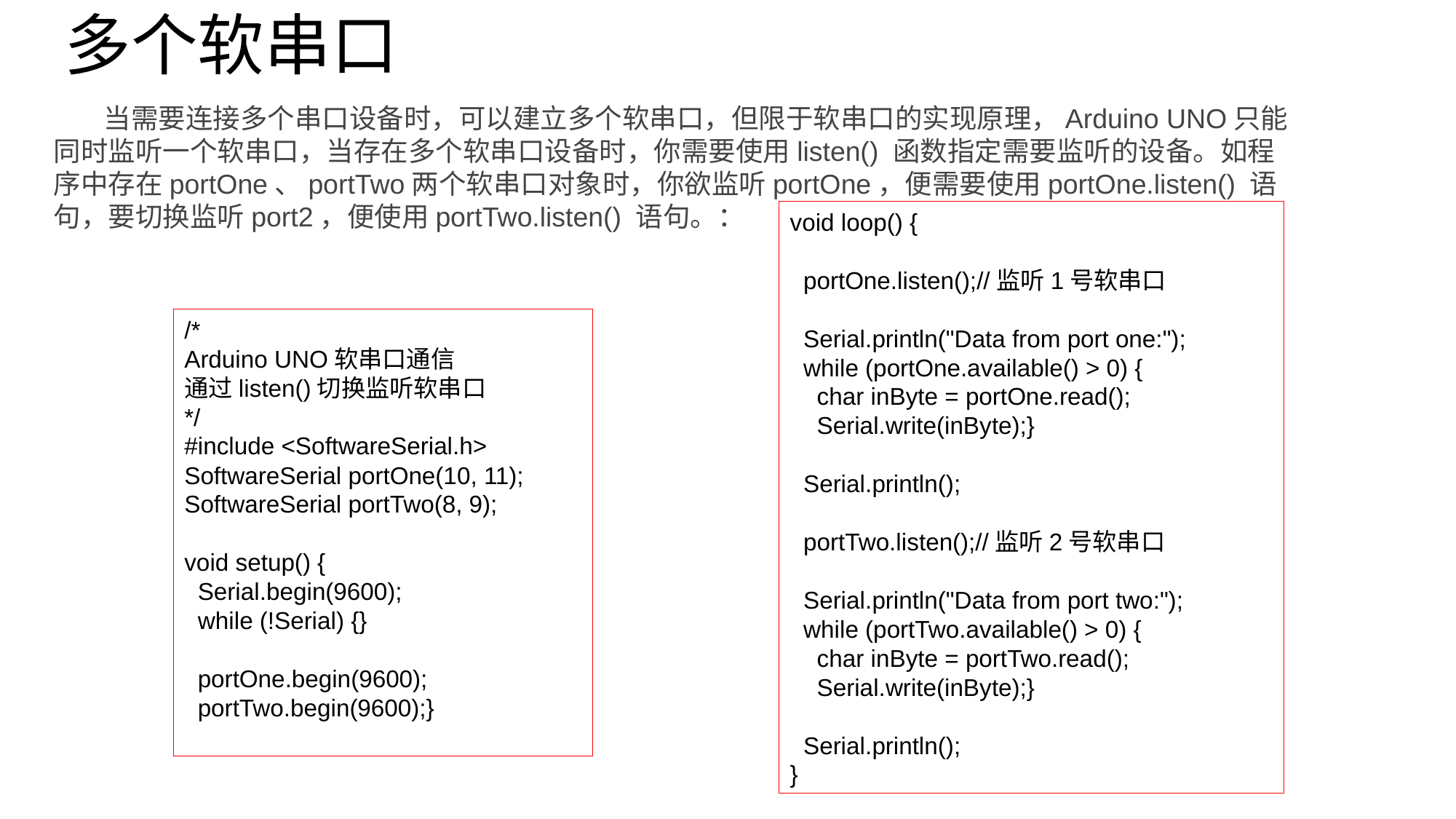

# 多个软串口
       当需要连接多个串口设备时，可以建立多个软串口，但限于软串口的实现原理，Arduino UNO只能同时监听一个软串口，当存在多个软串口设备时，你需要使用listen() 函数指定需要监听的设备。如程序中存在portOne、portTwo两个软串口对象时，你欲监听portOne，便需要使用portOne.listen() 语句，要切换监听port2，便使用portTwo.listen() 语句。：
void loop() {

  portOne.listen();//监听1号软串口

  Serial.println("Data from port one:");
  while (portOne.available() > 0) {
    char inByte = portOne.read();
    Serial.write(inByte);}

  Serial.println();

  portTwo.listen();//监听2号软串口

  Serial.println("Data from port two:");
  while (portTwo.available() > 0) {
    char inByte = portTwo.read();
    Serial.write(inByte);}

  Serial.println();
}
/*
Arduino UNO软串口通信
通过listen()切换监听软串口
*/
#include <SoftwareSerial.h>
SoftwareSerial portOne(10, 11);
SoftwareSerial portTwo(8, 9);

void setup() {
  Serial.begin(9600);
  while (!Serial) {}

  portOne.begin(9600);
  portTwo.begin(9600);}